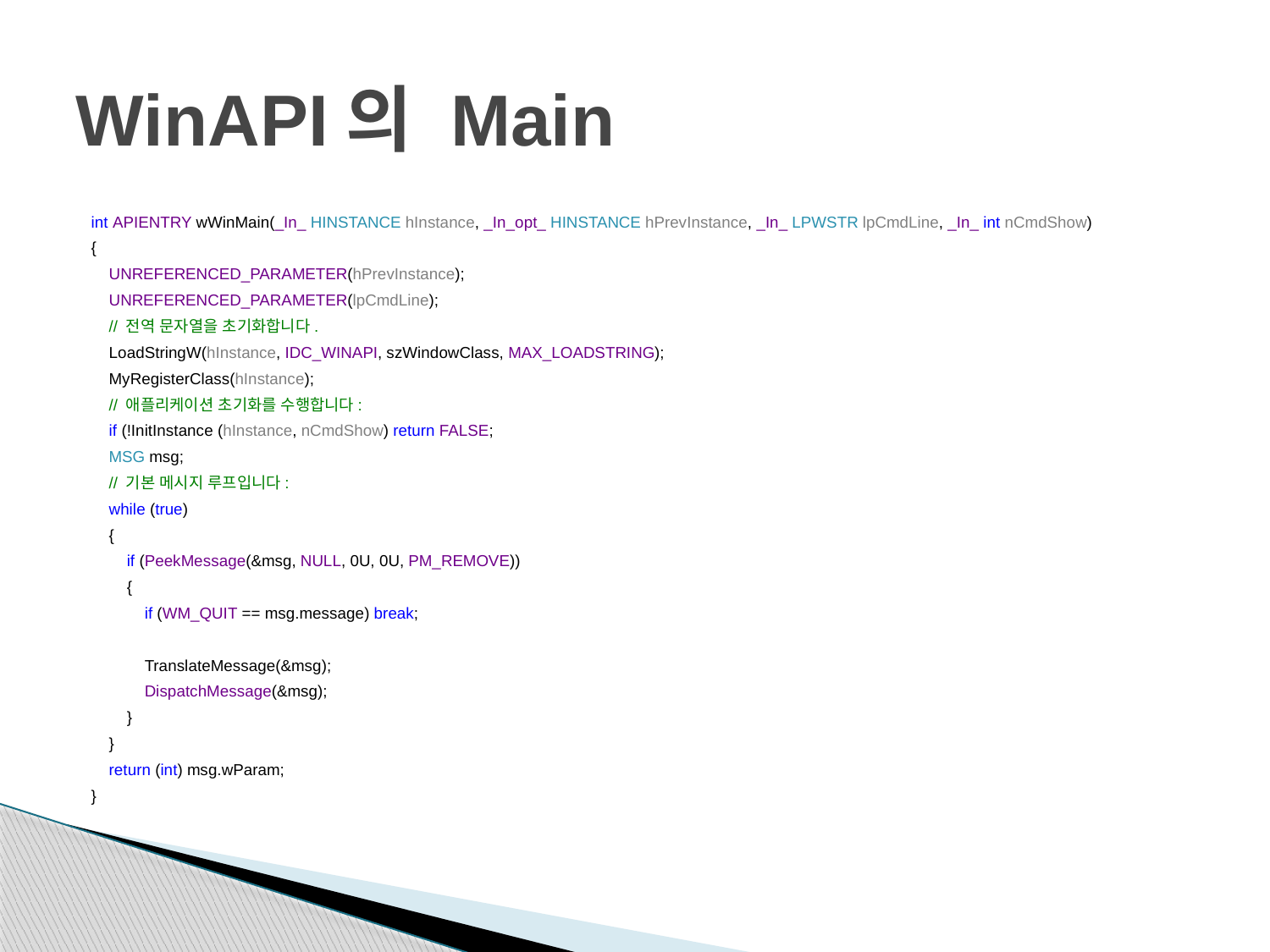

# WinAPI의 Main
int APIENTRY wWinMain(_In_ HINSTANCE hInstance, _In_opt_ HINSTANCE hPrevInstance, _In_ LPWSTR lpCmdLine, _In_ int nCmdShow)
{
    UNREFERENCED_PARAMETER(hPrevInstance);
    UNREFERENCED_PARAMETER(lpCmdLine);
    // 전역 문자열을 초기화합니다.
    LoadStringW(hInstance, IDC_WINAPI, szWindowClass, MAX_LOADSTRING);
    MyRegisterClass(hInstance);
    // 애플리케이션 초기화를 수행합니다:
    if (!InitInstance (hInstance, nCmdShow) return FALSE;
    MSG msg;
    // 기본 메시지 루프입니다:
    while (true)
    {
        if (PeekMessage(&msg, NULL, 0U, 0U, PM_REMOVE))
        {
            if (WM_QUIT == msg.message) break;

            TranslateMessage(&msg);
            DispatchMessage(&msg);
        }
    }
    return (int) msg.wParam;
}